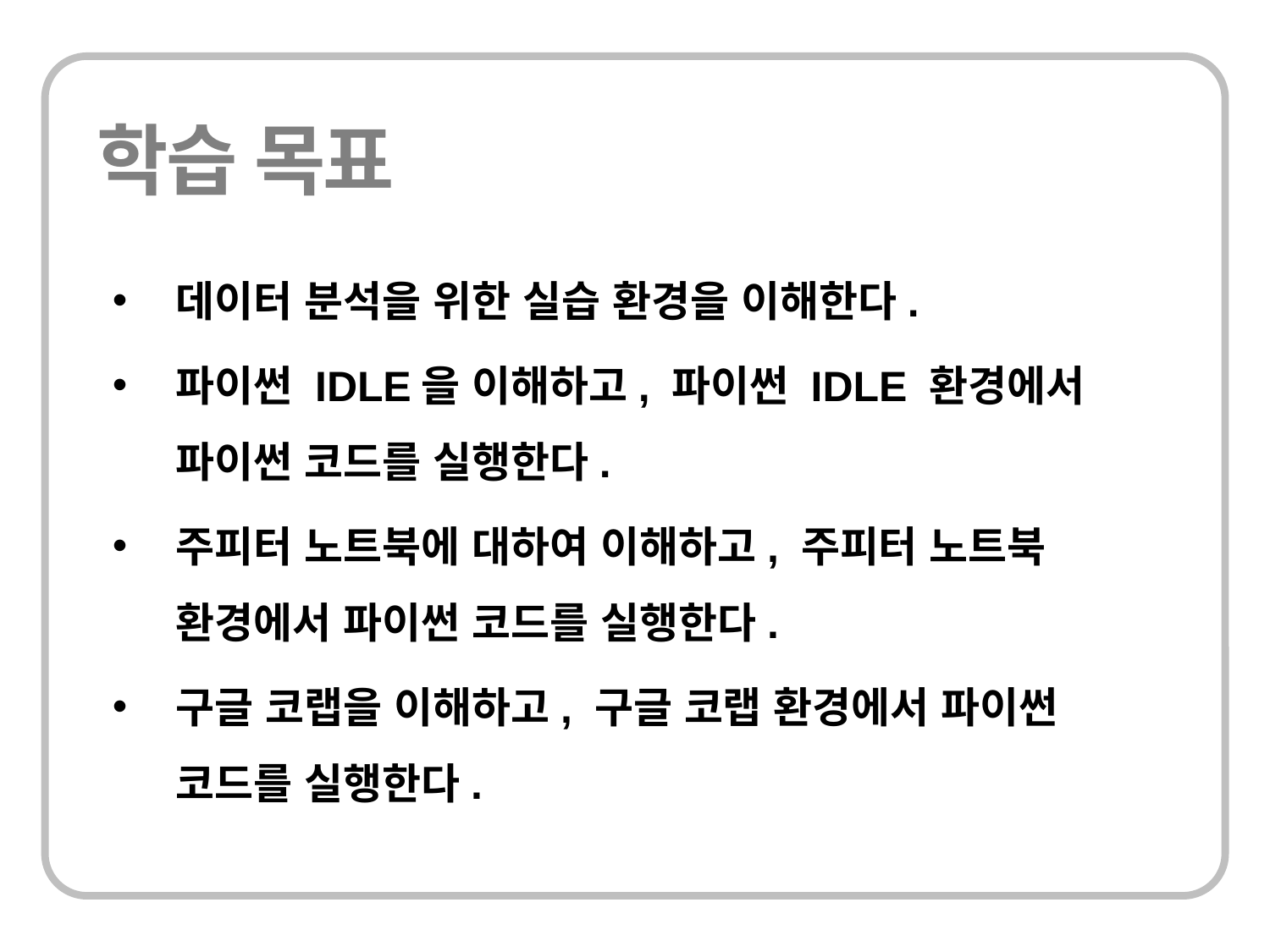

데이터 분석을 위한 실습 환경을 이해한다.
파이썬 IDLE을 이해하고, 파이썬 IDLE 환경에서 파이썬 코드를 실행한다.
주피터 노트북에 대하여 이해하고, 주피터 노트북 환경에서 파이썬 코드를 실행한다.
구글 코랩을 이해하고, 구글 코랩 환경에서 파이썬 코드를 실행한다.